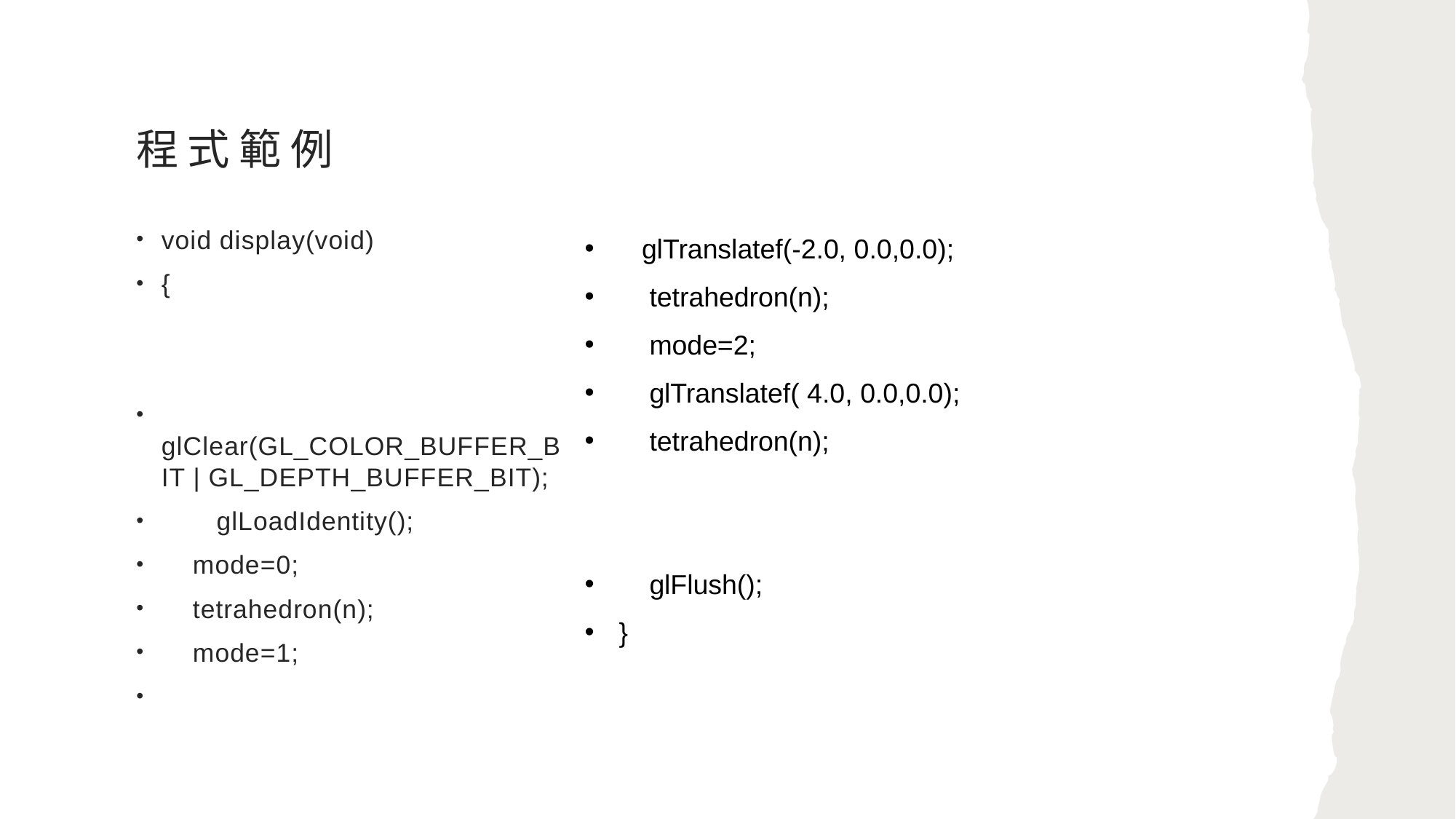

# 程式範例
void display(void)
{

    glClear(GL_COLOR_BUFFER_BIT | GL_DEPTH_BUFFER_BIT);
       glLoadIdentity();
    mode=0;
    tetrahedron(n);
    mode=1;

   glTranslatef(-2.0, 0.0,0.0);
    tetrahedron(n);
    mode=2;
    glTranslatef( 4.0, 0.0,0.0);
    tetrahedron(n);

    glFlush();
}